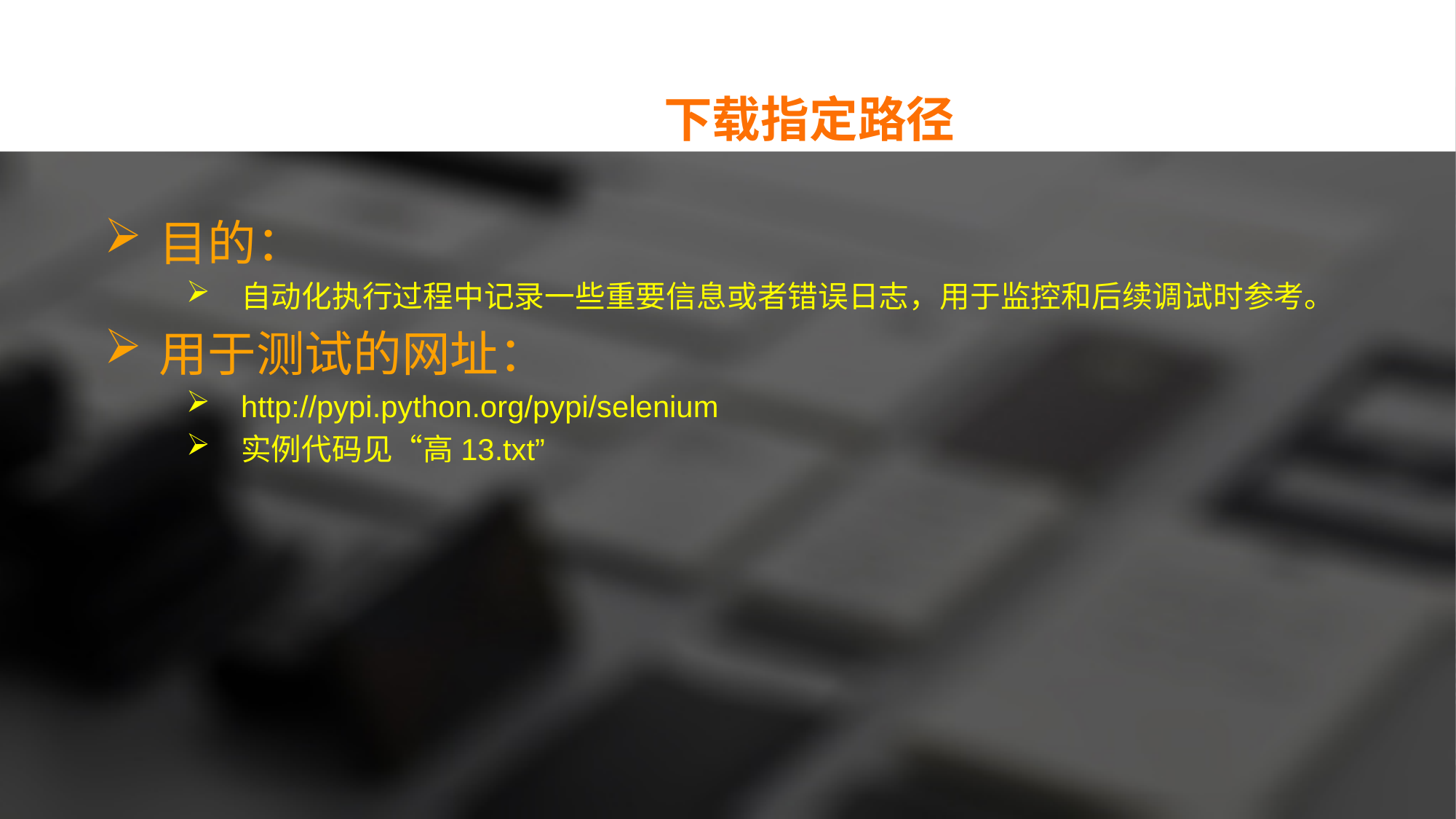

下载指定路径
目的：
自动化执行过程中记录一些重要信息或者错误日志，用于监控和后续调试时参考。
用于测试的网址：
http://pypi.python.org/pypi/selenium
实例代码见“高13.txt”